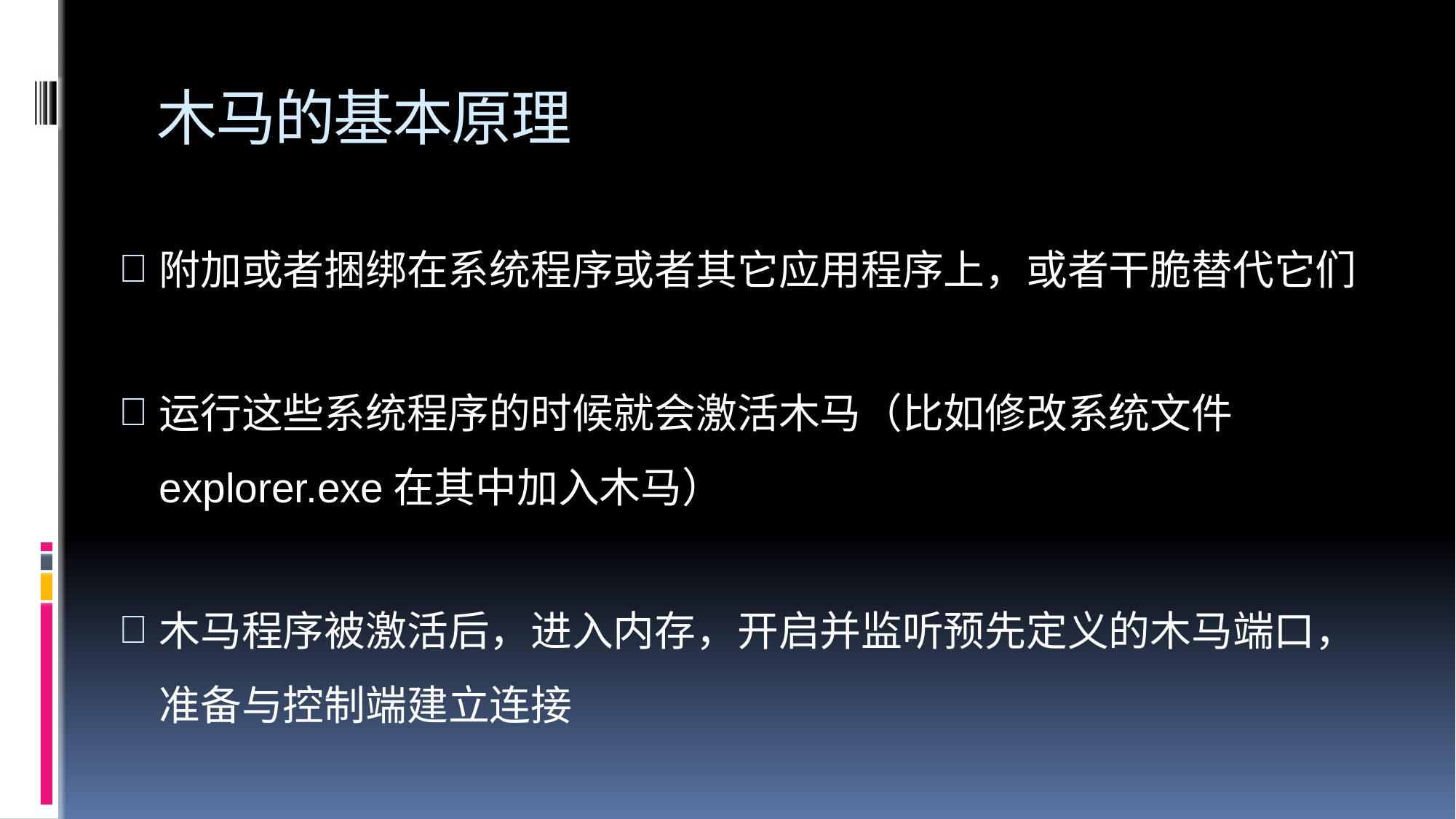

# 木马的基本原理
附加或者捆绑在系统程序或者其它应用程序上，或者干脆替代它们

运行这些系统程序的时候就会激活木马（比如修改系统文件explorer.exe在其中加入木马）

木马程序被激活后，进入内存，开启并监听预先定义的木马端口，准备与控制端建立连接